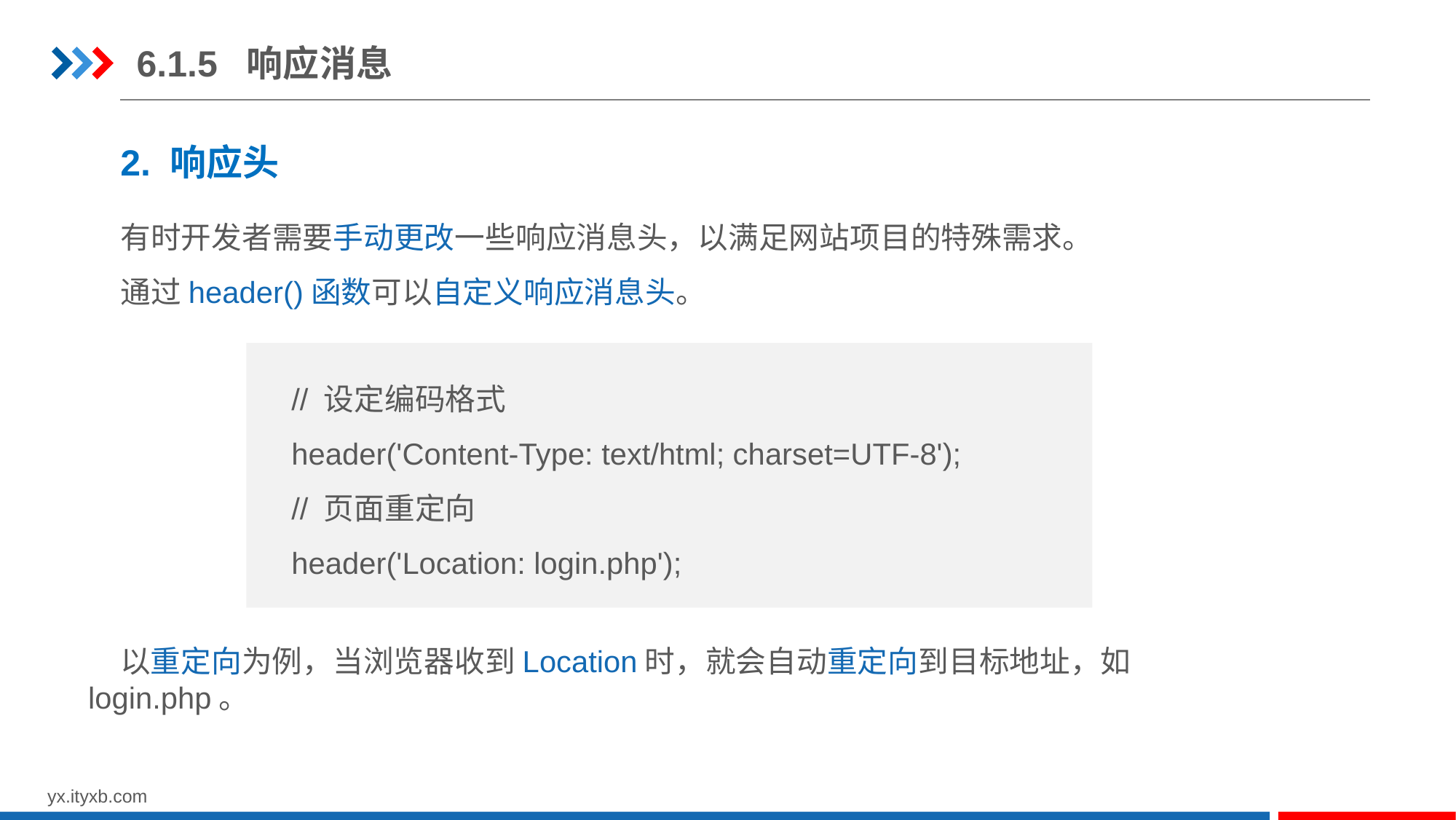

6.1.5  响应消息
2. 响应头
有时开发者需要手动更改一些响应消息头，以满足网站项目的特殊需求。
通过header()函数可以自定义响应消息头。

// 设定编码格式
header('Content-Type: text/html; charset=UTF-8');
// 页面重定向
header('Location: login.php');
以重定向为例，当浏览器收到Location时，就会自动重定向到目标地址，如login.php。